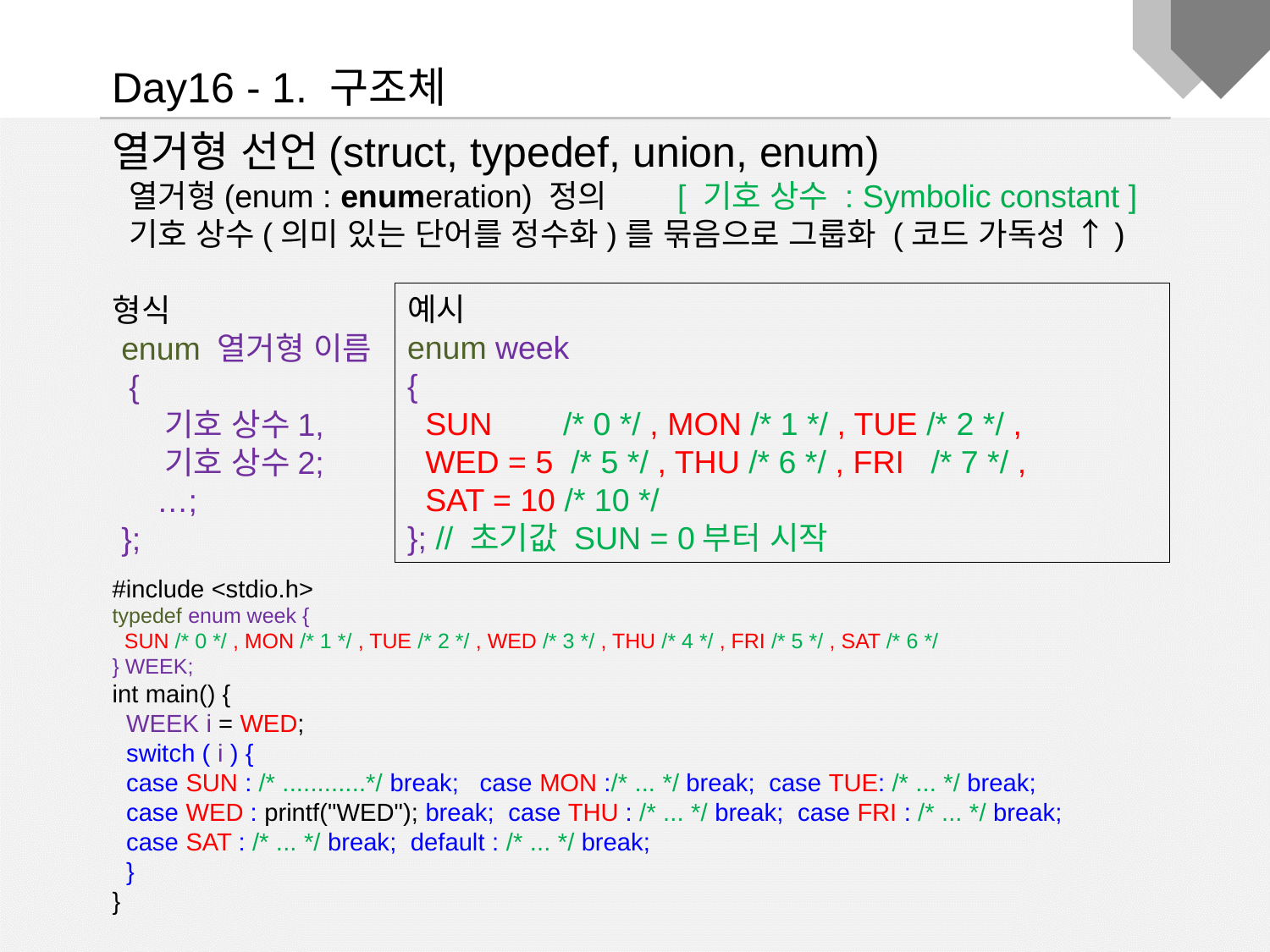

Day16 - 1. 구조체
열거형 선언(struct, typedef, union, enum)
 열거형(enum : enumeration) 정의       [ 기호 상수 : Symbolic constant ]
 기호 상수(의미 있는 단어를 정수화)를 묶음으로 그룹화 (코드 가독성 ↑)

형식
 enum 열거형 이름
 {
     기호 상수1,
     기호 상수2;
     …;
 };
예시
enum week
{
  SUN        /* 0 */ , MON /* 1 */ , TUE /* 2 */ ,
  WED = 5  /* 5 */ , THU /* 6 */ , FRI   /* 7 */ ,
  SAT = 10 /* 10 */
}; // 초기값 SUN = 0부터 시작
#include <stdio.h>
typedef enum week {
  SUN /* 0 */ , MON /* 1 */ , TUE /* 2 */ , WED /* 3 */ , THU /* 4 */ , FRI /* 5 */ , SAT /* 6 */
} WEEK;
int main() {
  WEEK i = WED;
  switch ( i ) {
  case SUN : /* ............*/ break;   case MON :/* ... */ break;  case TUE: /* ... */ break;
  case WED : printf("WED"); break;  case THU : /* ... */ break;  case FRI : /* ... */ break;
  case SAT : /* ... */ break;  default : /* ... */ break;
  }
}